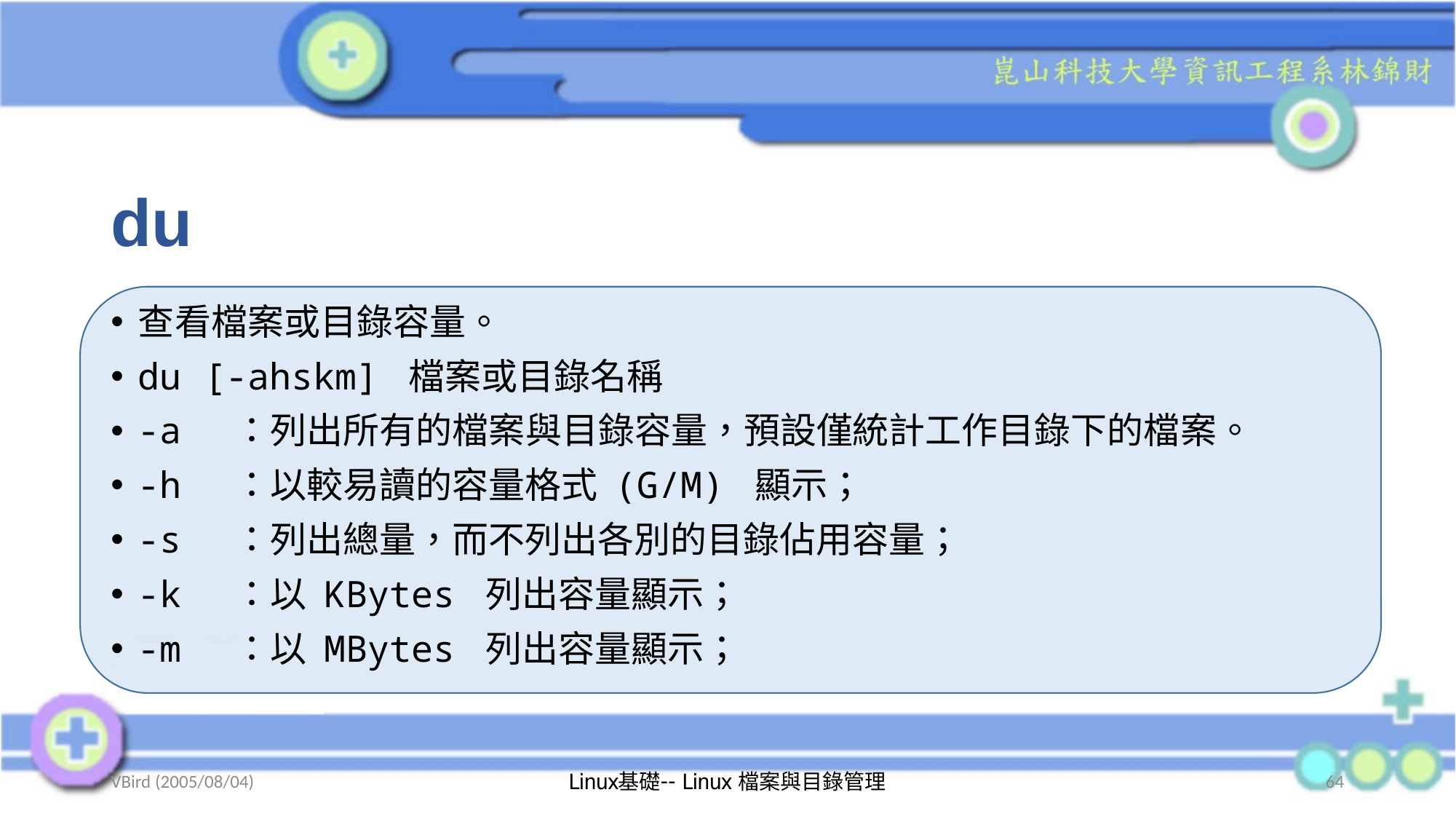

# du

查看檔案或目錄容量。
du [-ahskm] 檔案或目錄名稱
-a  ：列出所有的檔案與目錄容量，預設僅統計工作目錄下的檔案。
-h  ：以較易讀的容量格式 (G/M) 顯示；
-s  ：列出總量，而不列出各別的目錄佔用容量；
-k  ：以 KBytes 列出容量顯示；
-m  ：以 MBytes 列出容量顯示；
VBird (2005/08/04)
Linux基礎-- Linux 檔案與目錄管理
64